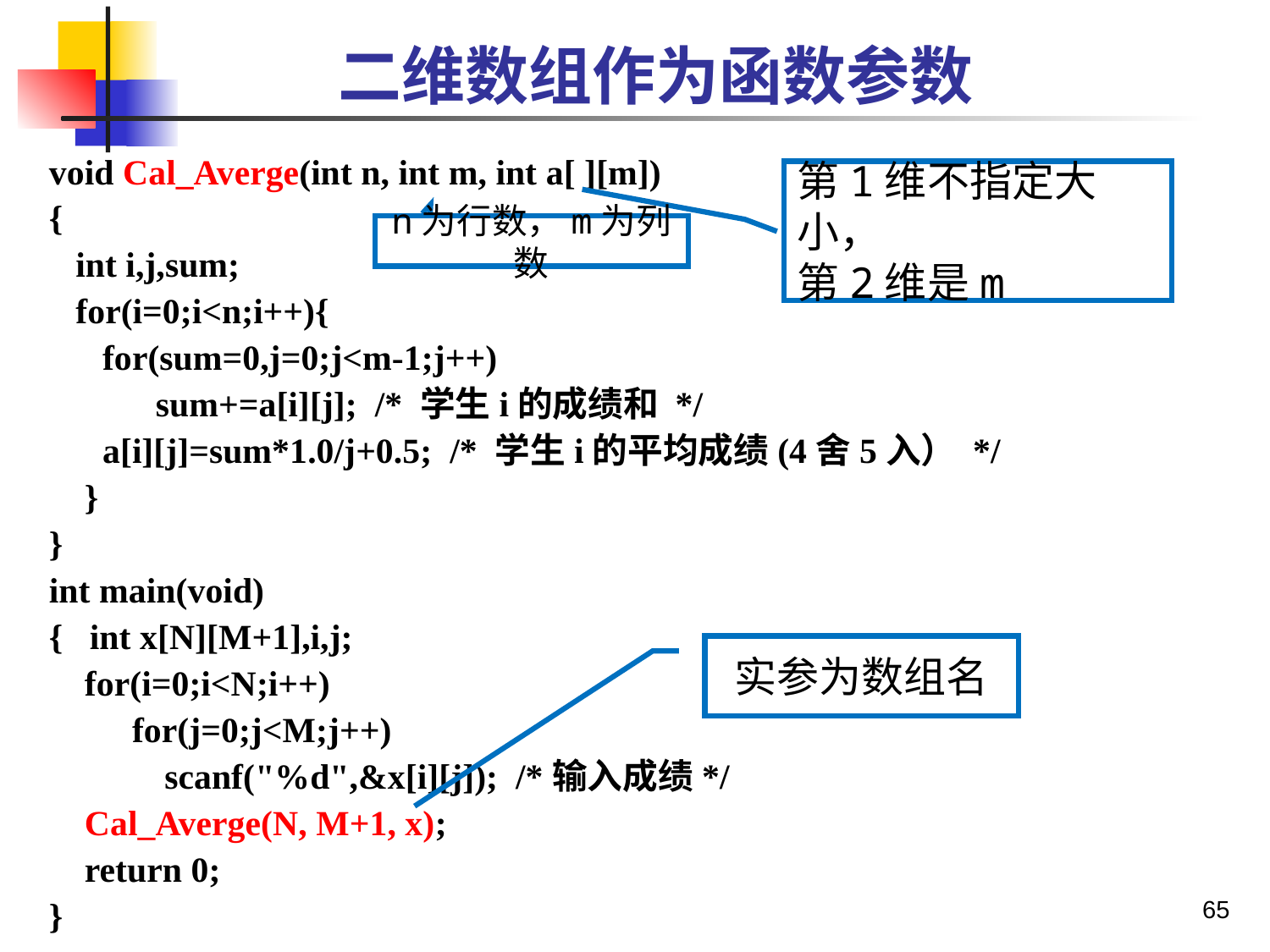

# 二维数组作为函数参数
void Cal_Averge(int n, int m, int a[ ][m])
{
   int i,j,sum;
   for(i=0;i<n;i++){
      for(sum=0,j=0;j<m-1;j++)
            sum+=a[i][j];  /* 学生i的成绩和 */
      a[i][j]=sum*1.0/j+0.5;  /* 学生i的平均成绩(4舍5入） */
    }
}
int main(void)
{   int x[N][M+1],i,j;
    for(i=0;i<N;i++)
	 for(j=0;j<M;j++)
             scanf("%d",&x[i][j]);  /*输入成绩*/
    Cal_Averge(N, M+1, x);
    return 0;
}
第1维不指定大小，
第2维是m
n为行数，m为列数
实参为数组名
65